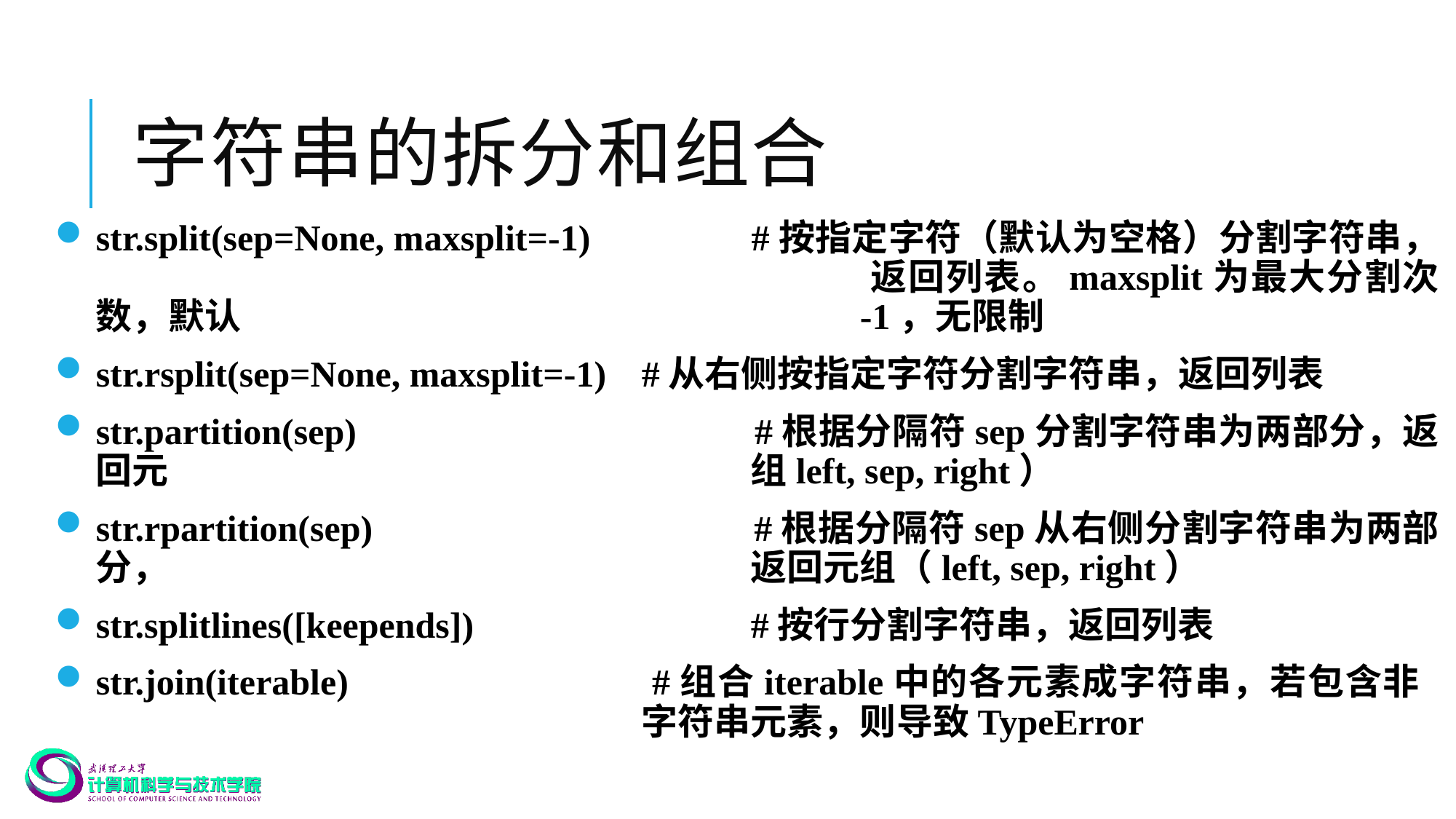

# 字符串的拆分和组合
str.split(sep=None, maxsplit=-1) 		#按指定字符（默认为空格）分割字符串，							返回列表。maxsplit为最大分割次数，默认						-1，无限制
str.rsplit(sep=None, maxsplit=-1) 	#从右侧按指定字符分割字符串，返回列表
str.partition(sep)        			#根据分隔符sep分割字符串为两部分，返回元						组left, sep, right）
str.rpartition(sep)       			#根据分隔符sep从右侧分割字符串为两部分，						返回元组（left, sep, right）
str.splitlines([keepends]) 			#按行分割字符串，返回列表
str.join(iterable)        			#组合iterable中的各元素成字符串，若包含非						字符串元素，则导致TypeError